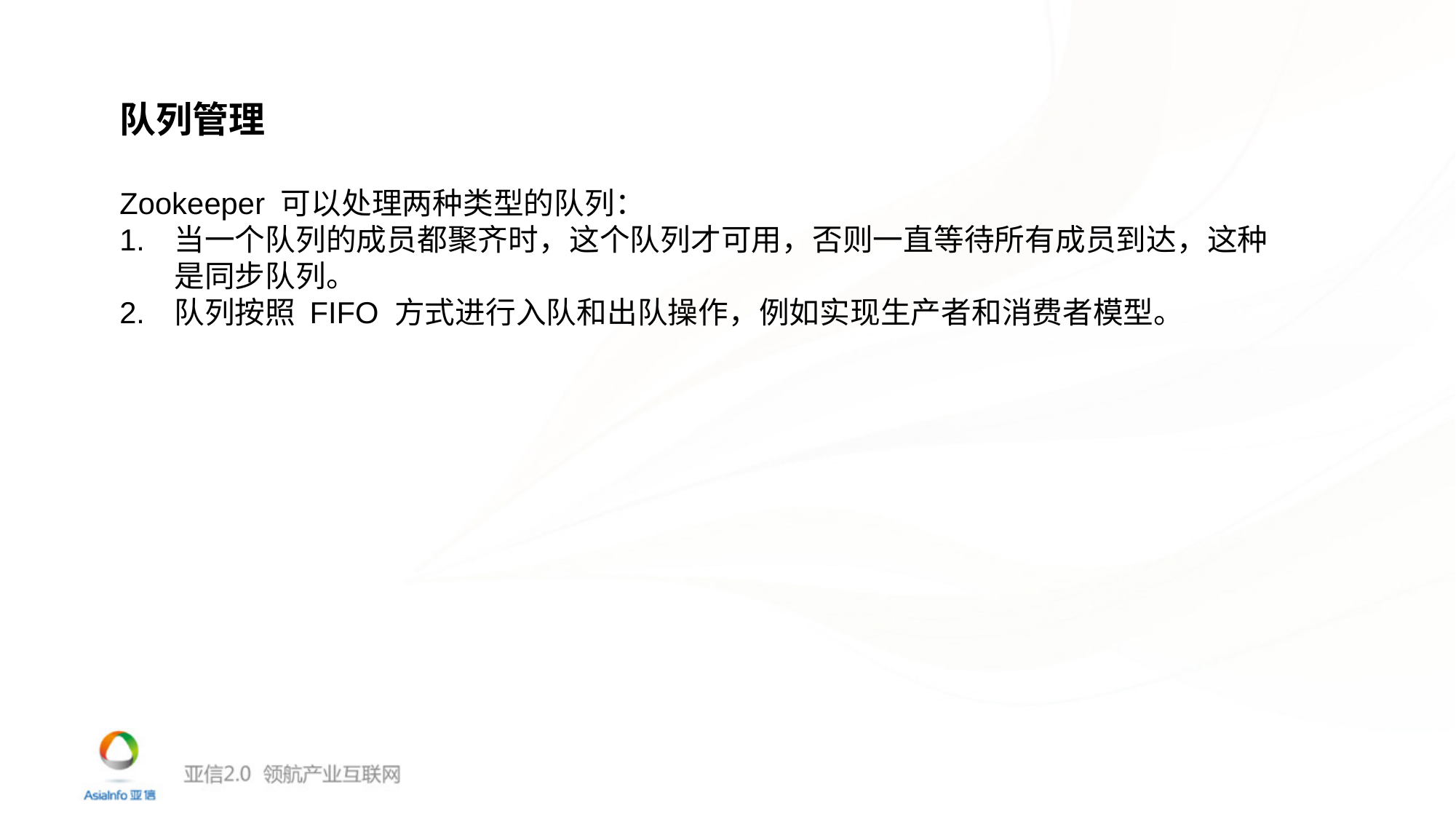

队列管理

Zookeeper 可以处理两种类型的队列：
当一个队列的成员都聚齐时，这个队列才可用，否则一直等待所有成员到达，这种是同步队列。
队列按照 FIFO 方式进行入队和出队操作，例如实现生产者和消费者模型。